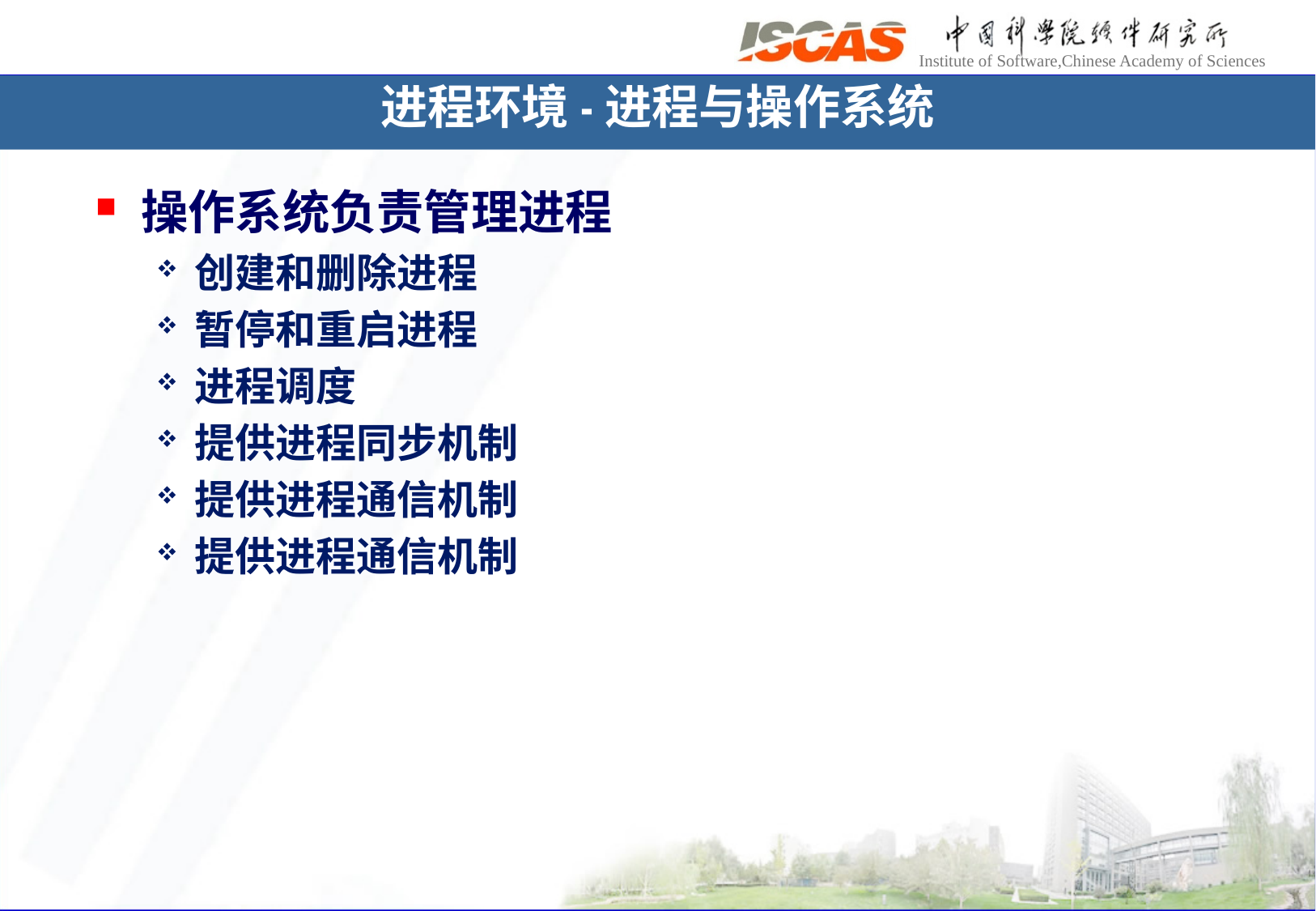

进程环境-进程与操作系统
操作系统负责管理进程
创建和删除进程
暂停和重启进程
进程调度
提供进程同步机制
提供进程通信机制
提供进程通信机制